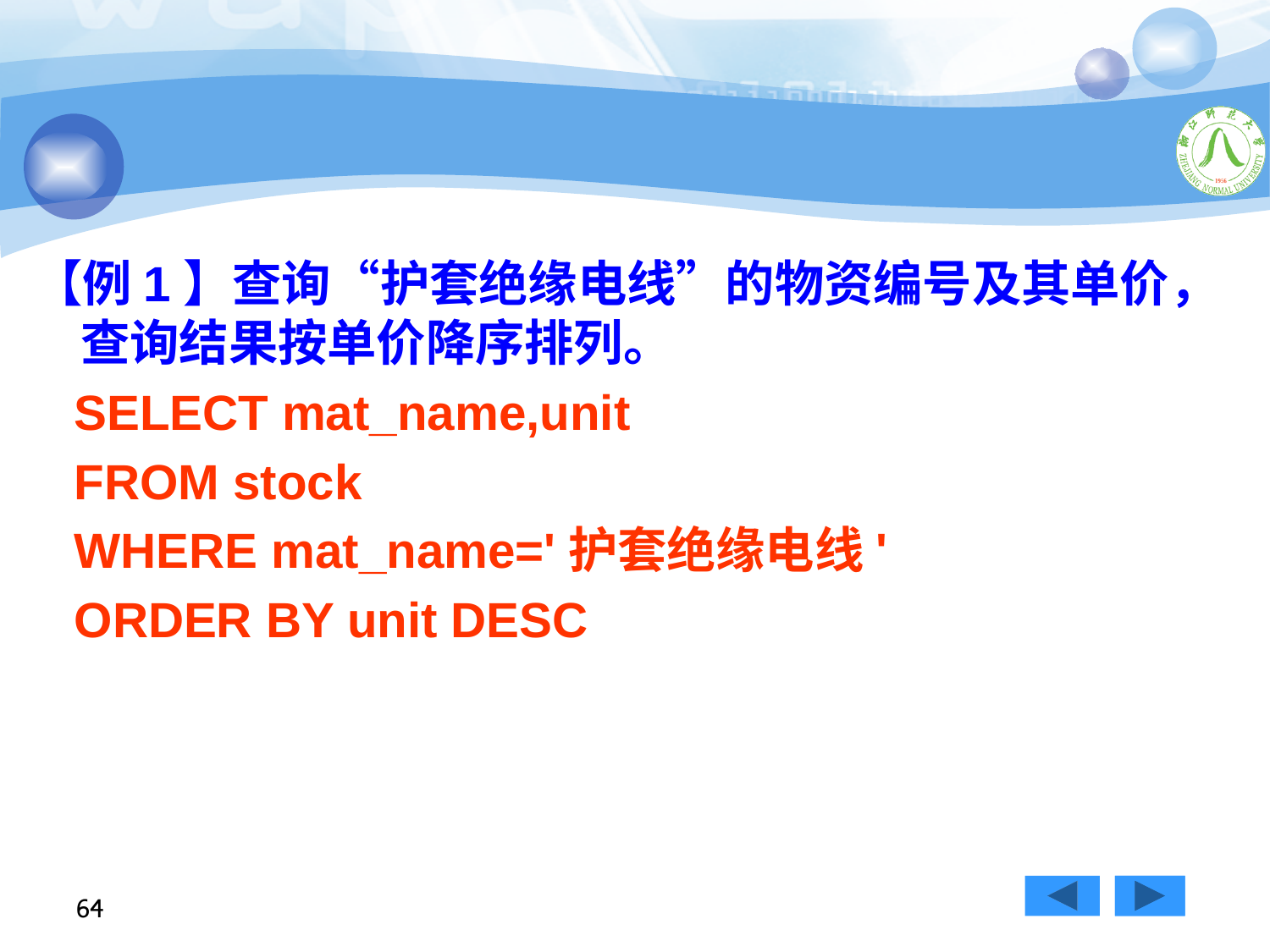

【例1】查询“护套绝缘电线”的物资编号及其单价，查询结果按单价降序排列。
   SELECT mat_name,unit
   FROM stock
   WHERE mat_name='护套绝缘电线'
   ORDER BY unit DESC
64